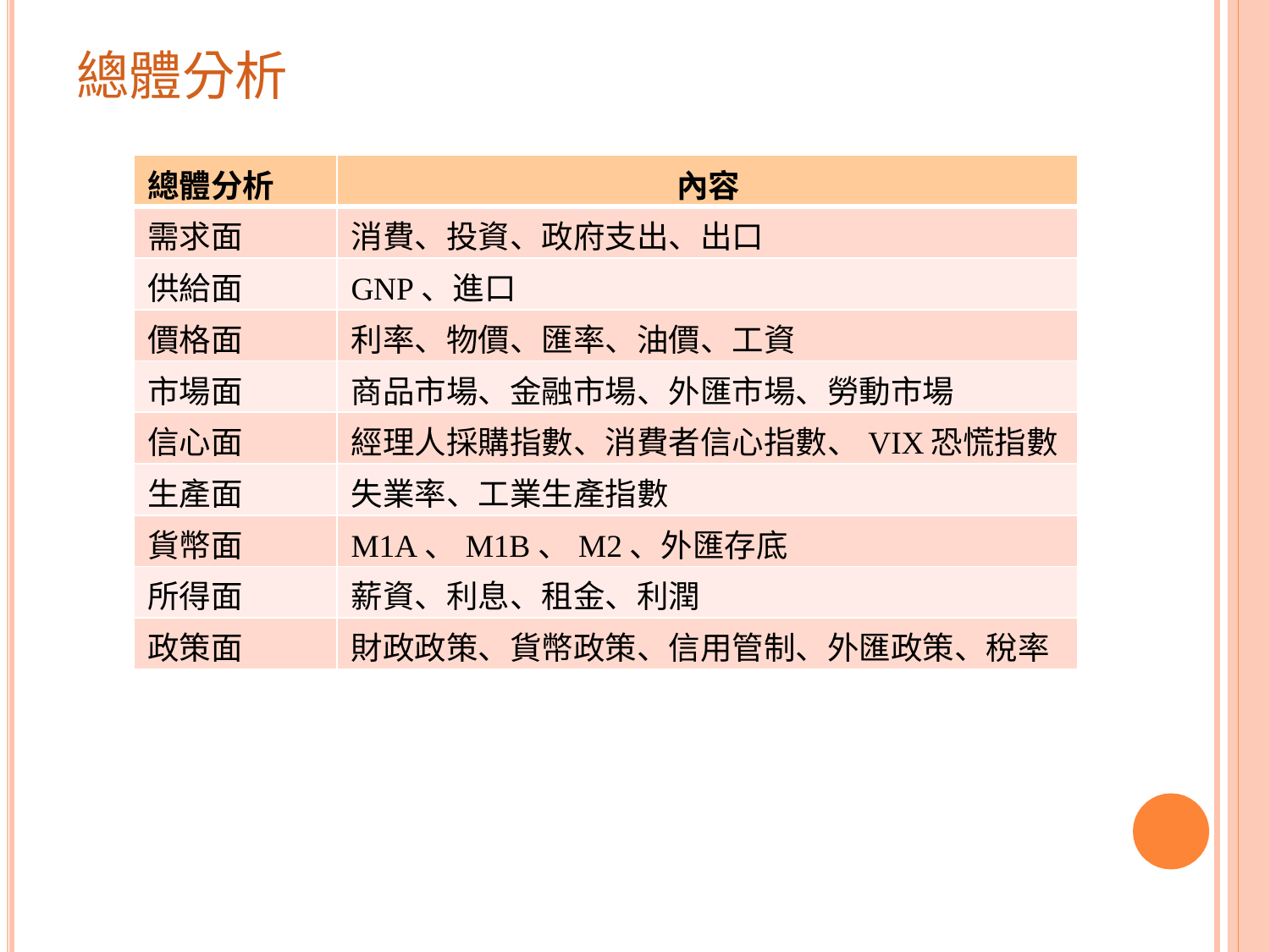

# 總體分析
| 總體分析 | 內容 |
| --- | --- |
| 需求面 | 消費、投資、政府支出、出口 |
| 供給面 | GNP、進口 |
| 價格面 | 利率、物價、匯率、油價、工資 |
| 市場面 | 商品市場、金融市場、外匯市場、勞動市場 |
| 信心面 | 經理人採購指數、消費者信心指數、VIX恐慌指數 |
| 生產面 | 失業率、工業生產指數 |
| 貨幣面 | M1A、M1B、M2、外匯存底 |
| 所得面 | 薪資、利息、租金、利潤 |
| 政策面 | 財政政策、貨幣政策、信用管制、外匯政策、稅率 |